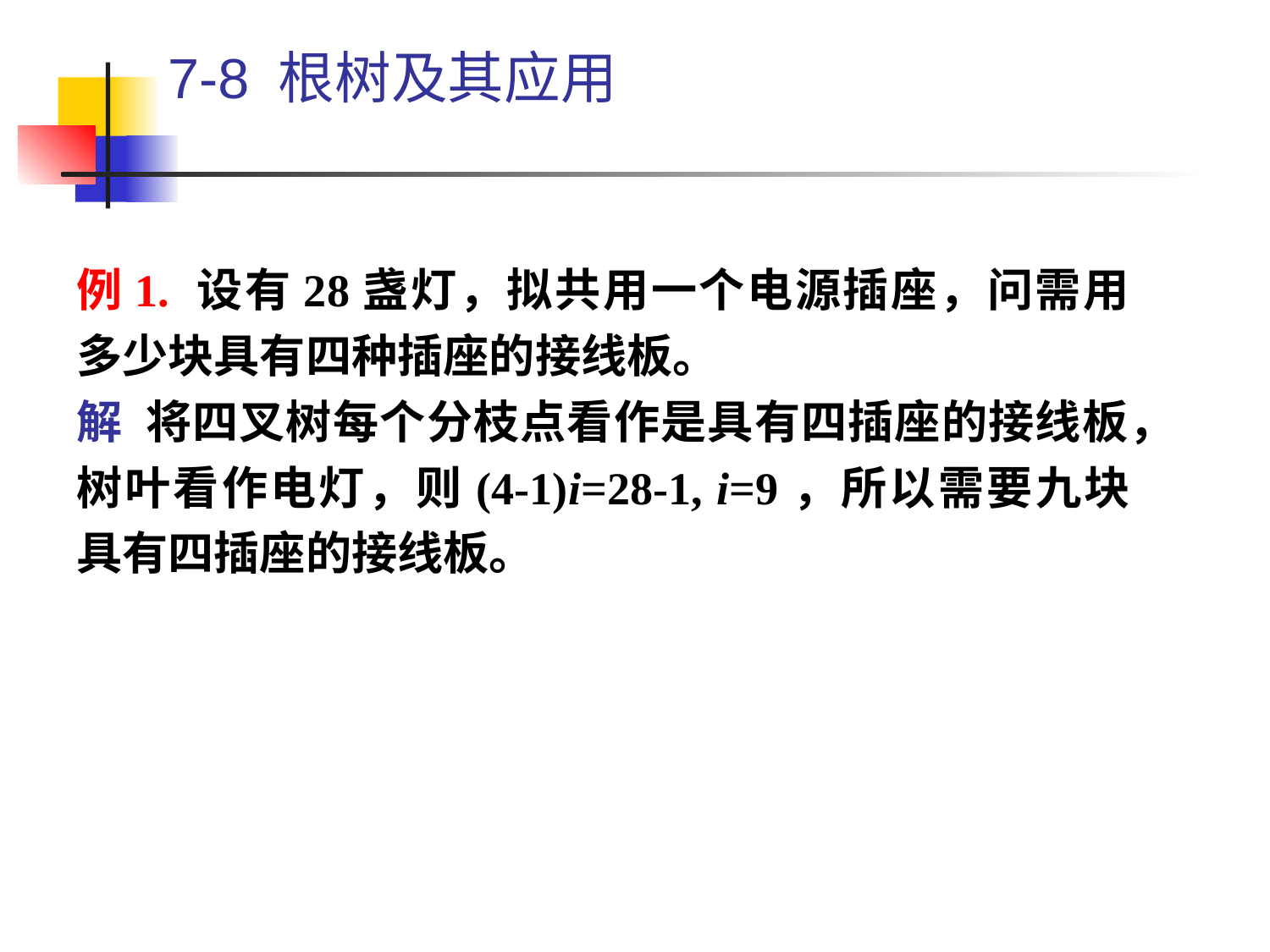

# 7-8 根树及其应用
例1. 设有28盏灯，拟共用一个电源插座，问需用多少块具有四种插座的接线板。
解  将四叉树每个分枝点看作是具有四插座的接线板，树叶看作电灯，则(4-1)i=28-1, i=9，所以需要九块具有四插座的接线板。